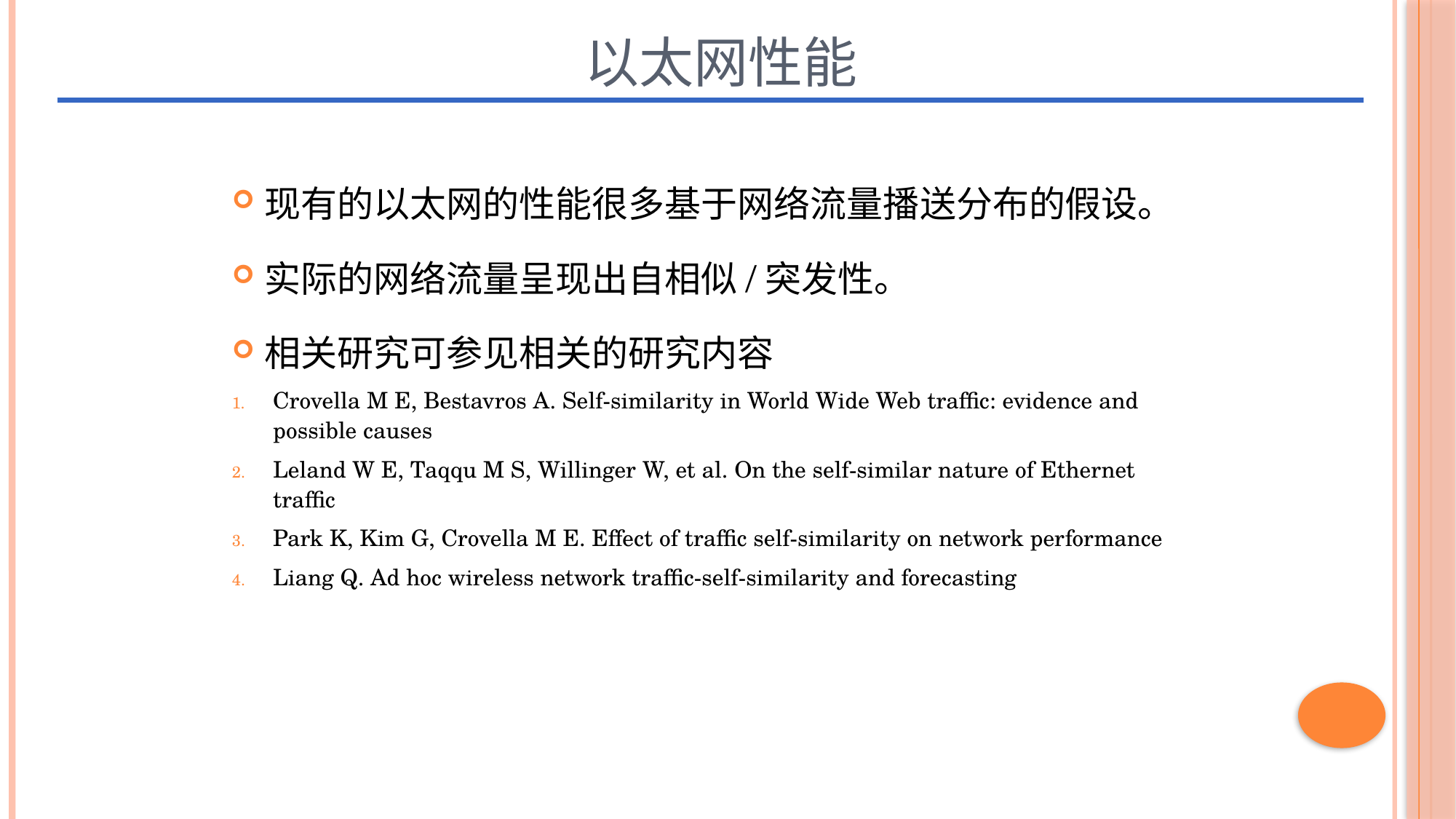

# 以太网性能
现有的以太网的性能很多基于网络流量播送分布的假设。
实际的网络流量呈现出自相似/突发性。
相关研究可参见相关的研究内容
Crovella M E, Bestavros A. Self-similarity in World Wide Web traffic: evidence and possible causes
Leland W E, Taqqu M S, Willinger W, et al. On the self-similar nature of Ethernet traffic
Park K, Kim G, Crovella M E. Effect of traffic self-similarity on network performance
Liang Q. Ad hoc wireless network traffic-self-similarity and forecasting